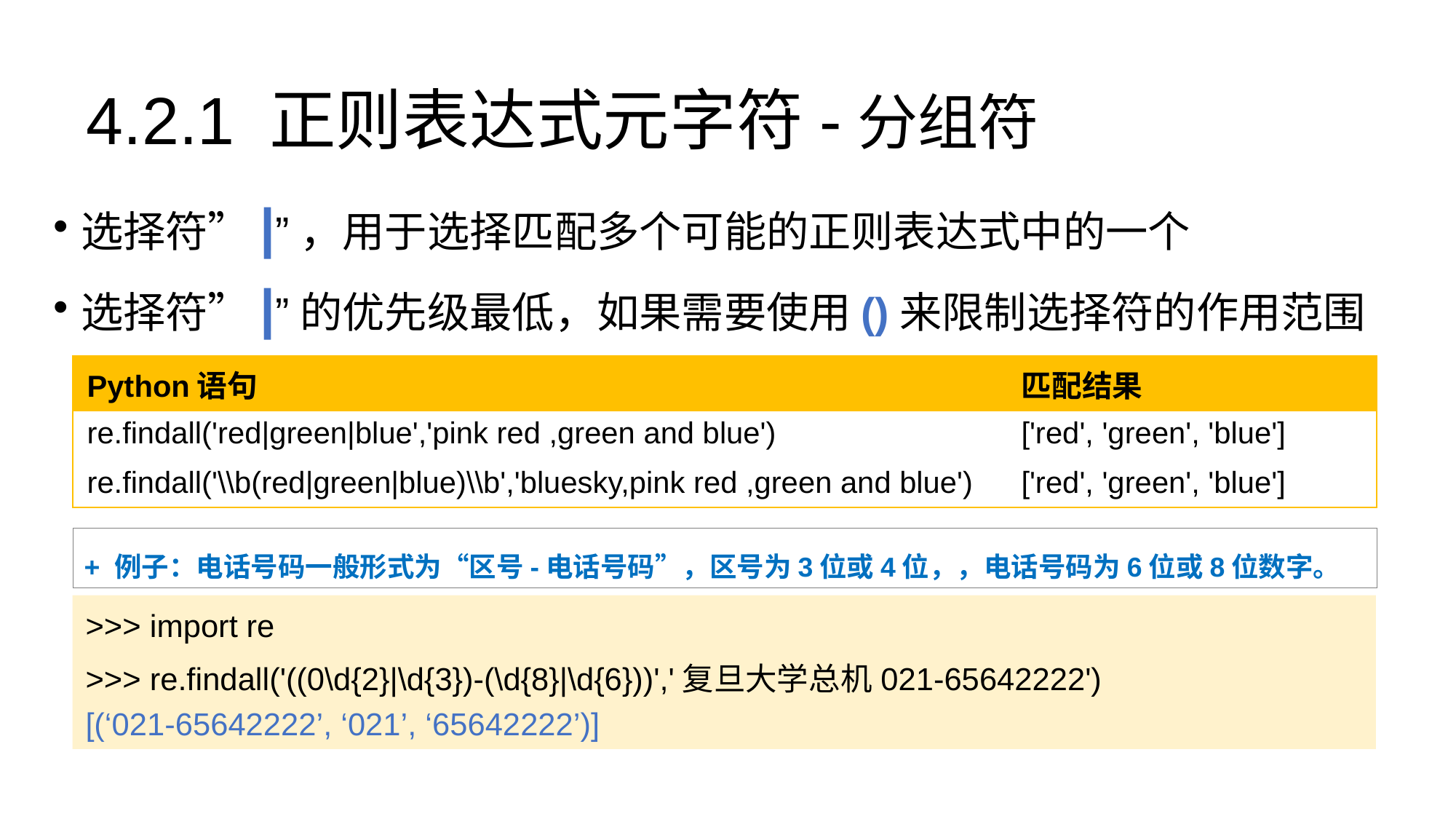

# 4.2.1 正则表达式元字符-分组符
选择符”|”，用于选择匹配多个可能的正则表达式中的一个
选择符”|”的优先级最低，如果需要使用()来限制选择符的作用范围
| Python语句 | 匹配结果 |
| --- | --- |
| re.findall('red|green|blue','pink red ,green and blue') | ['red', 'green', 'blue'] |
| re.findall('\\b(red|green|blue)\\b','bluesky,pink red ,green and blue') | ['red', 'green', 'blue'] |
+ 例子：电话号码一般形式为“区号-电话号码”，区号为3位或4位，，电话号码为6位或8位数字。
>>> import re
>>> re.findall('((0\d{2}|\d{3})-(\d{8}|\d{6}))','复旦大学总机021-65642222')
[(‘021-65642222’, ‘021’, ‘65642222’)]